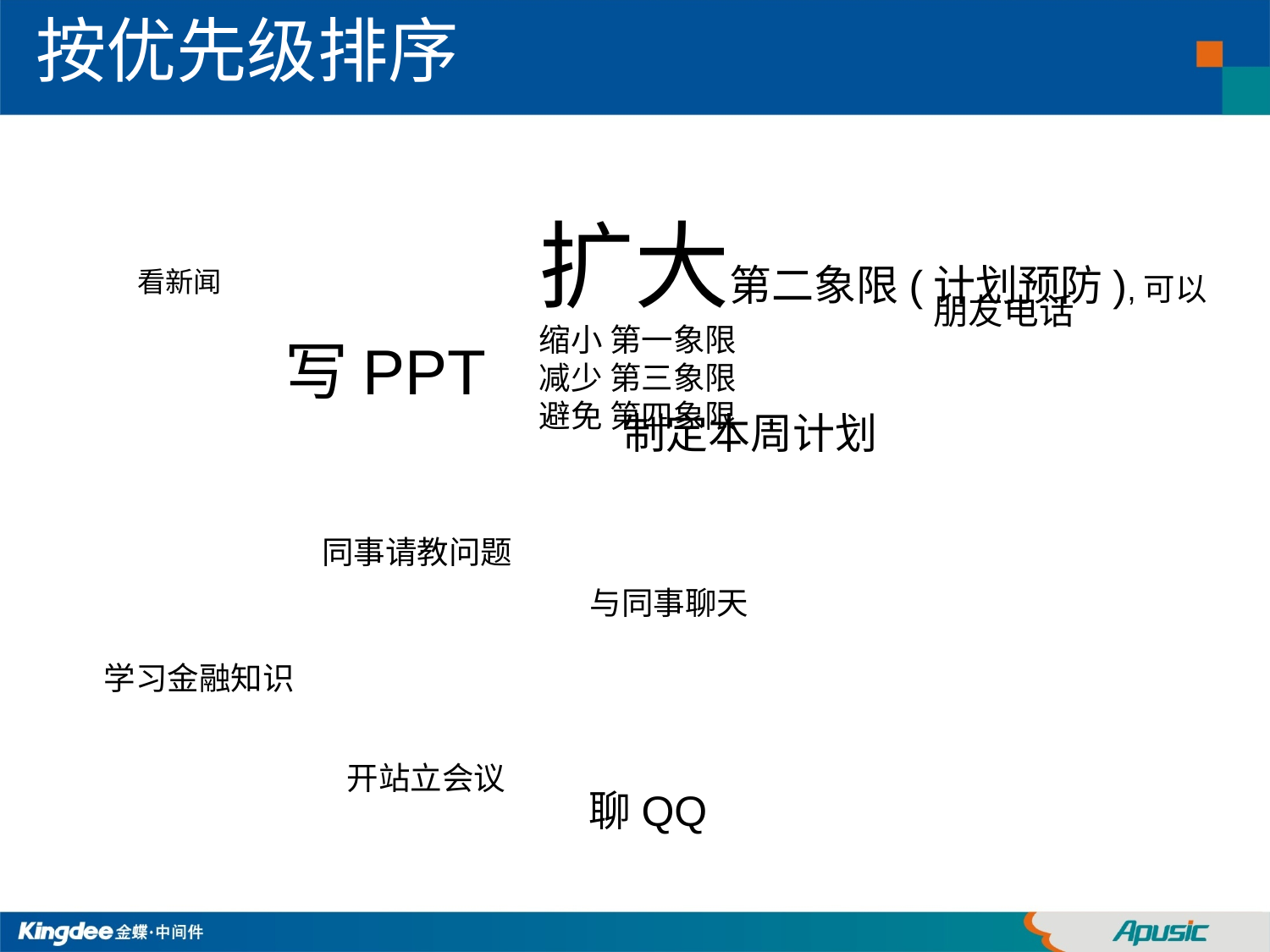

按优先级排序
扩大第二象限(计划预防),可以
缩小 第一象限
减少 第三象限
避免 第四象限
看新闻
朋友电话
写PPT
制定本周计划
同事请教问题
与同事聊天
学习金融知识
开站立会议
聊QQ